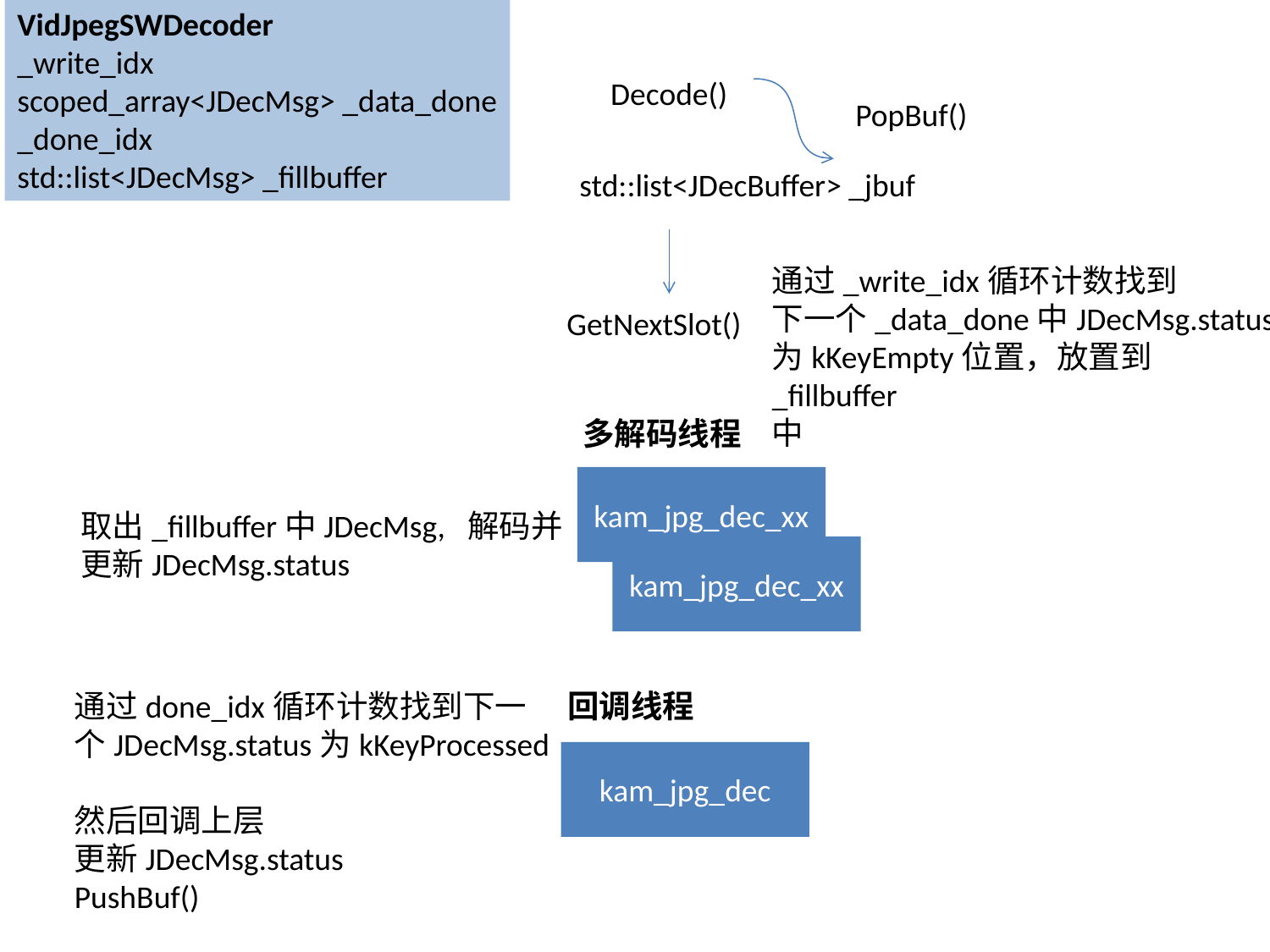

VidJpegSWDecoder
_write_idx
scoped_array<JDecMsg> _data_done
_done_idx
std::list<JDecMsg> _fillbuffer
Decode()
PopBuf()
std::list<JDecBuffer> _jbuf

通过_write_idx循环计数找到
下一个_data_done中JDecMsg.status
为kKeyEmpty位置，放置到_fillbuffer
中
GetNextSlot()
多解码线程
kam_jpg_dec_xx
取出_fillbuffer中JDecMsg,  解码并
更新JDecMsg.status
kam_jpg_dec_xx
通过done_idx循环计数找到下一
个JDecMsg.status为kKeyProcessed

然后回调上层
更新JDecMsg.status
PushBuf()
回调线程
kam_jpg_dec